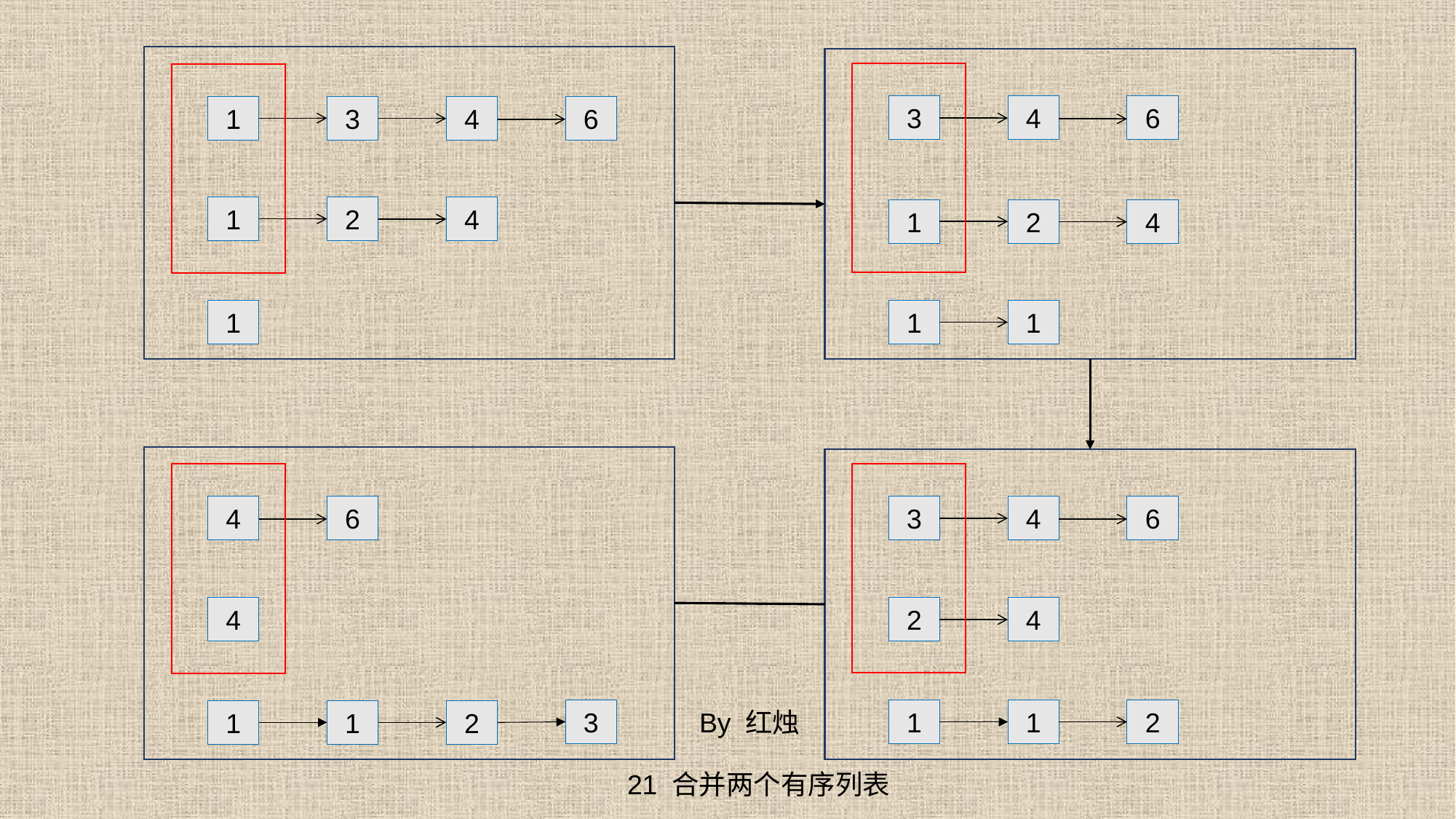

3
4
6
1
3
4
6
1
2
4
1
2
4
1
1
1

4
6
3
4
6
4
2
4
3
By 红烛
1
1
2
1
1
2
21 合并两个有序列表